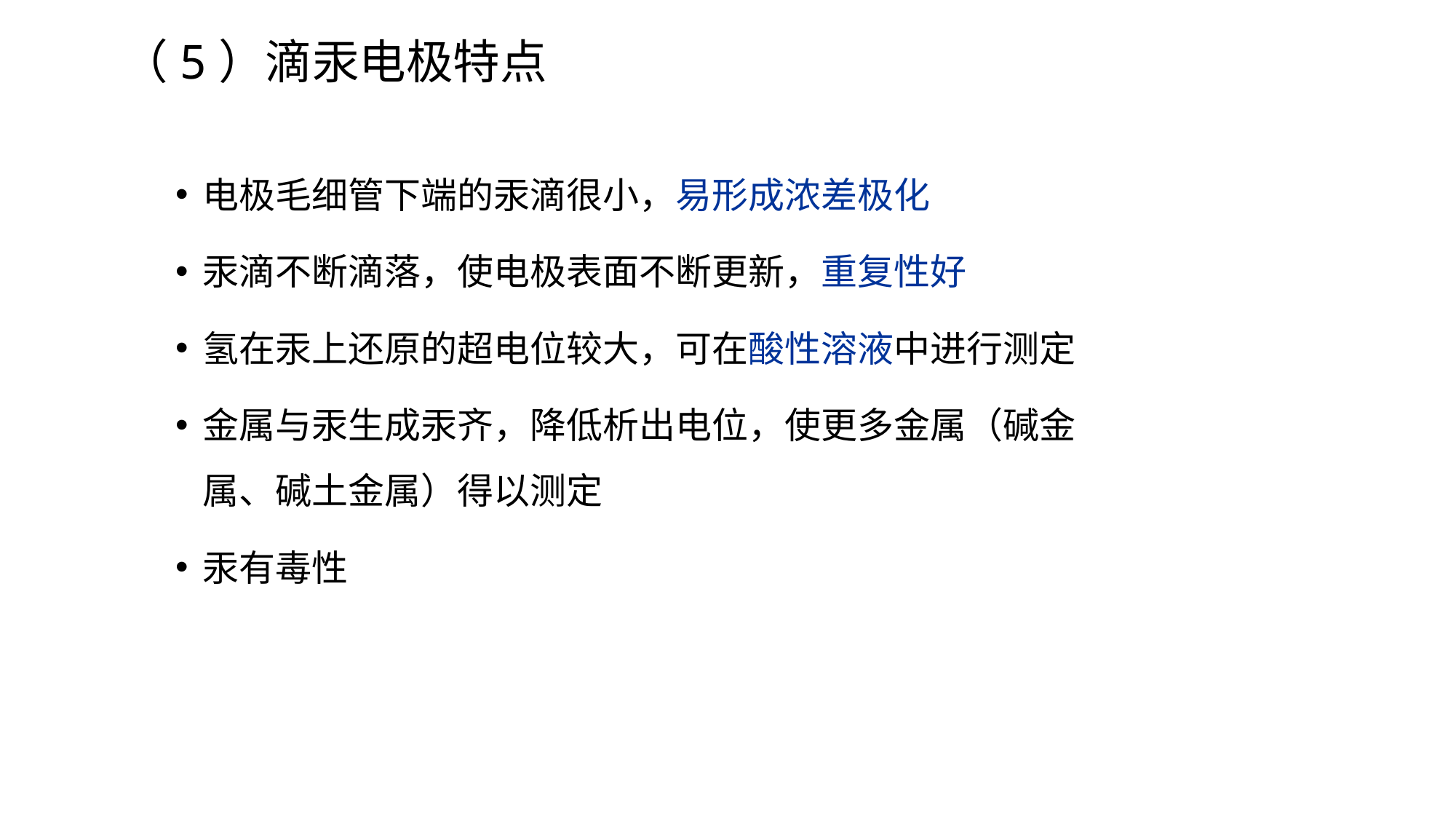

# （5）滴汞电极特点
电极毛细管下端的汞滴很小，易形成浓差极化
汞滴不断滴落，使电极表面不断更新，重复性好
氢在汞上还原的超电位较大，可在酸性溶液中进行测定
金属与汞生成汞齐，降低析出电位，使更多金属（碱金属、碱土金属）得以测定
汞有毒性